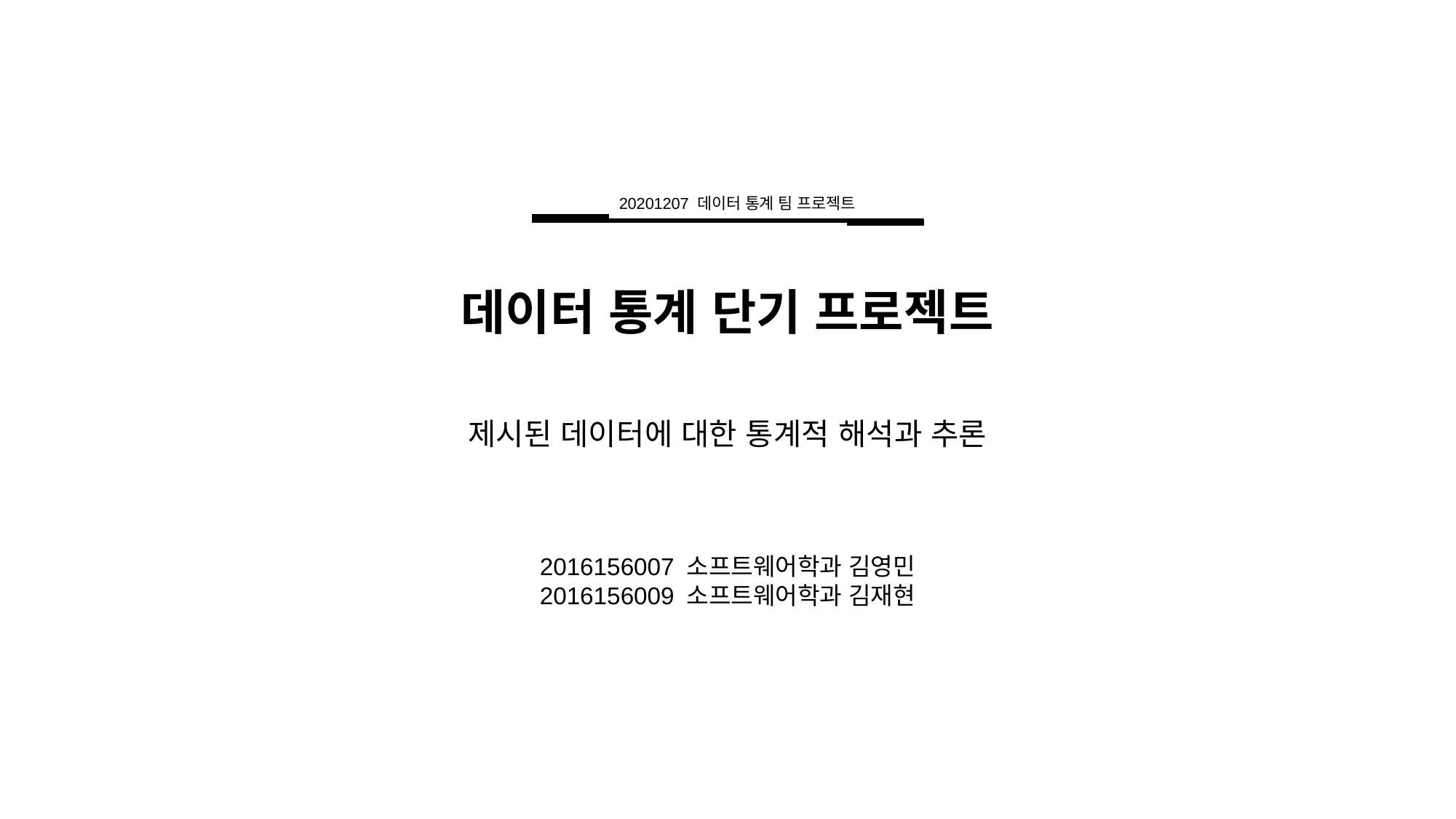

20201207 데이터 통계 팀 프로젝트

데이터 통계 단기 프로젝트
제시된 데이터에 대한 통계적 해석과 추론
2016156007 소프트웨어학과 김영민
2016156009 소프트웨어학과 김재현